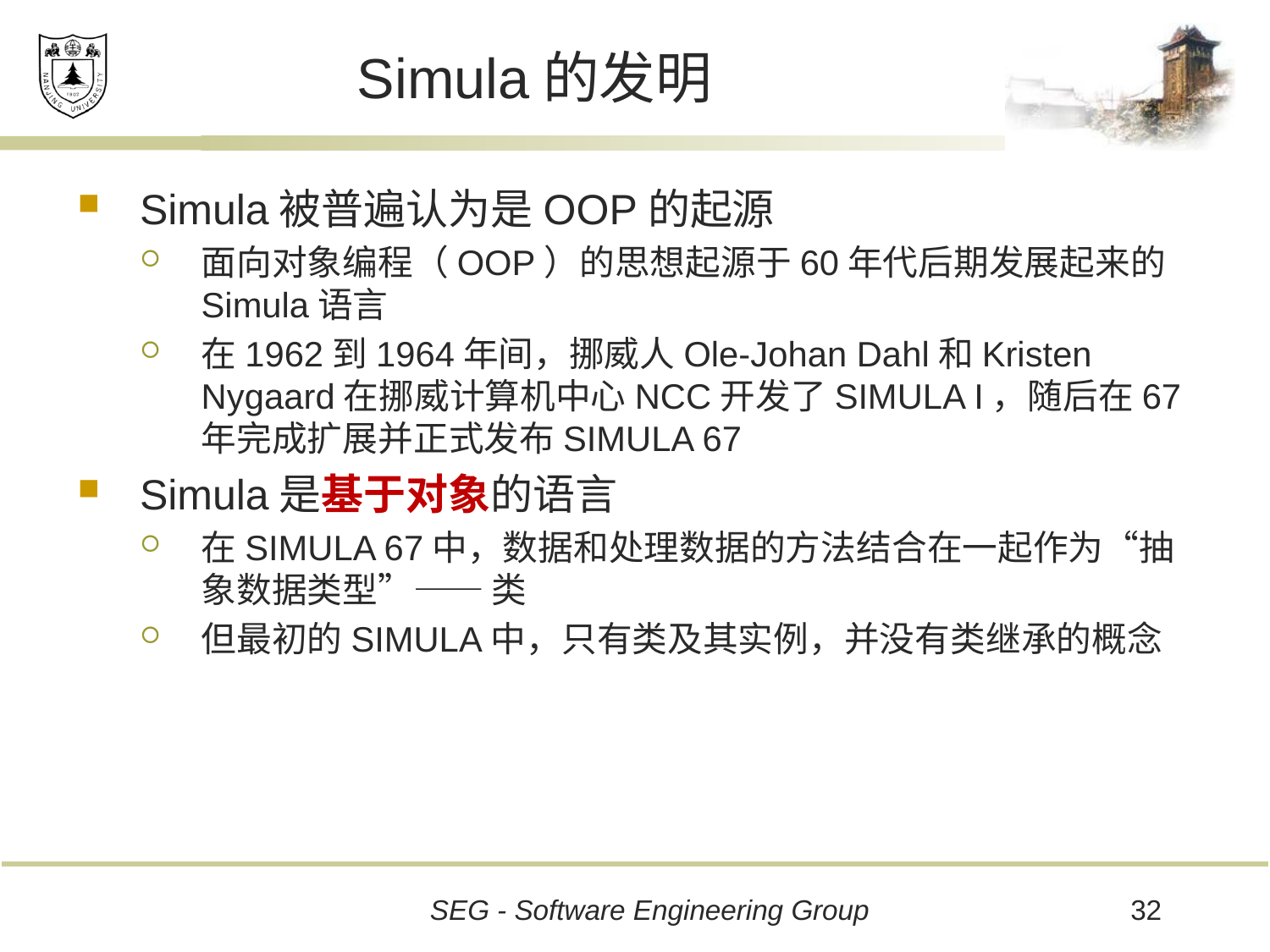

# Simula的发明
Simula被普遍认为是OOP的起源
面向对象编程（OOP）的思想起源于60年代后期发展起来的Simula语言
在1962到1964年间，挪威人Ole-Johan Dahl和Kristen Nygaard在挪威计算机中心NCC开发了SIMULA I，随后在67年完成扩展并正式发布SIMULA 67
Simula是基于对象的语言
在SIMULA 67中，数据和处理数据的方法结合在一起作为“抽象数据类型”—— 类
但最初的SIMULA中，只有类及其实例，并没有类继承的概念
32
SEG - Software Engineering Group